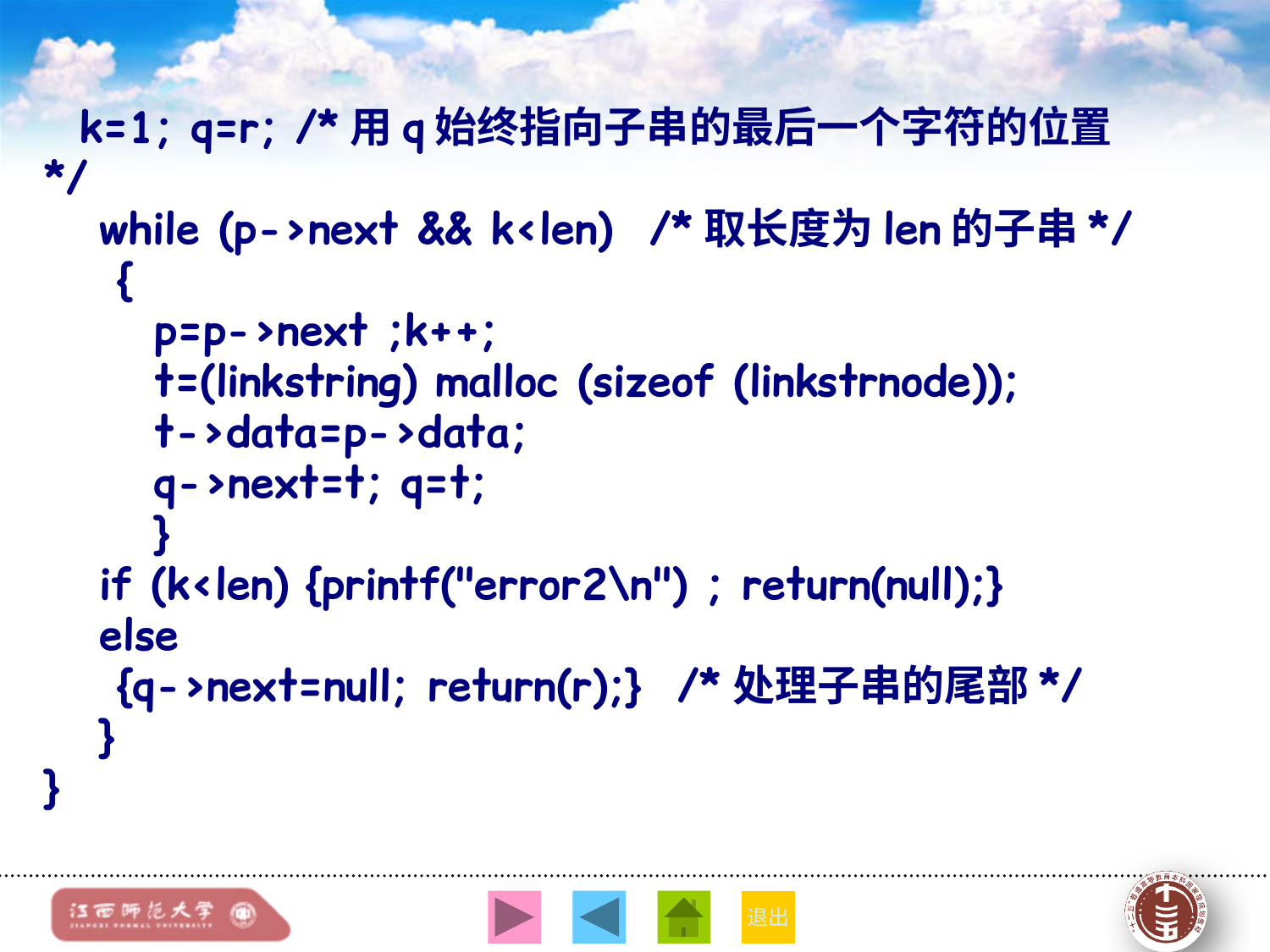

k=1; q=r; /*用q始终指向子串的最后一个字符的位置*/
   while (p->next && k<len)  /*取长度为len的子串*/
    {
      p=p->next ;k++;
      t=(linkstring) malloc (sizeof (linkstrnode));
      t->data=p->data;
      q->next=t; q=t;
      }
   if (k<len) {printf("error2\n") ; return(null);}
   else
    {q->next=null; return(r);}  /*处理子串的尾部*/
   }
}